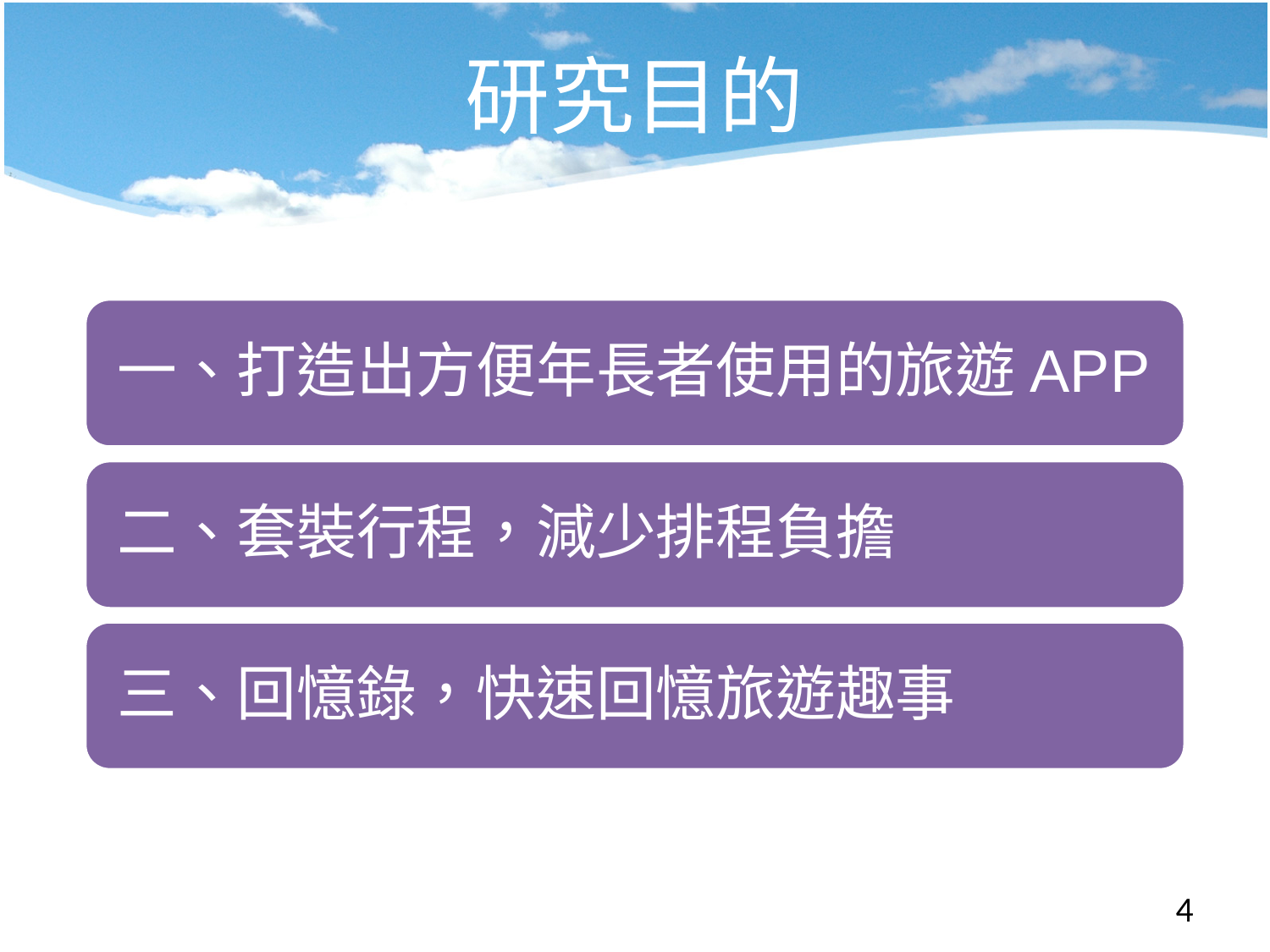

# 研究目的
一、打造出方便年長者使用的旅遊APP
二、套裝行程，減少排程負擔
三、回憶錄，快速回憶旅遊趣事
4